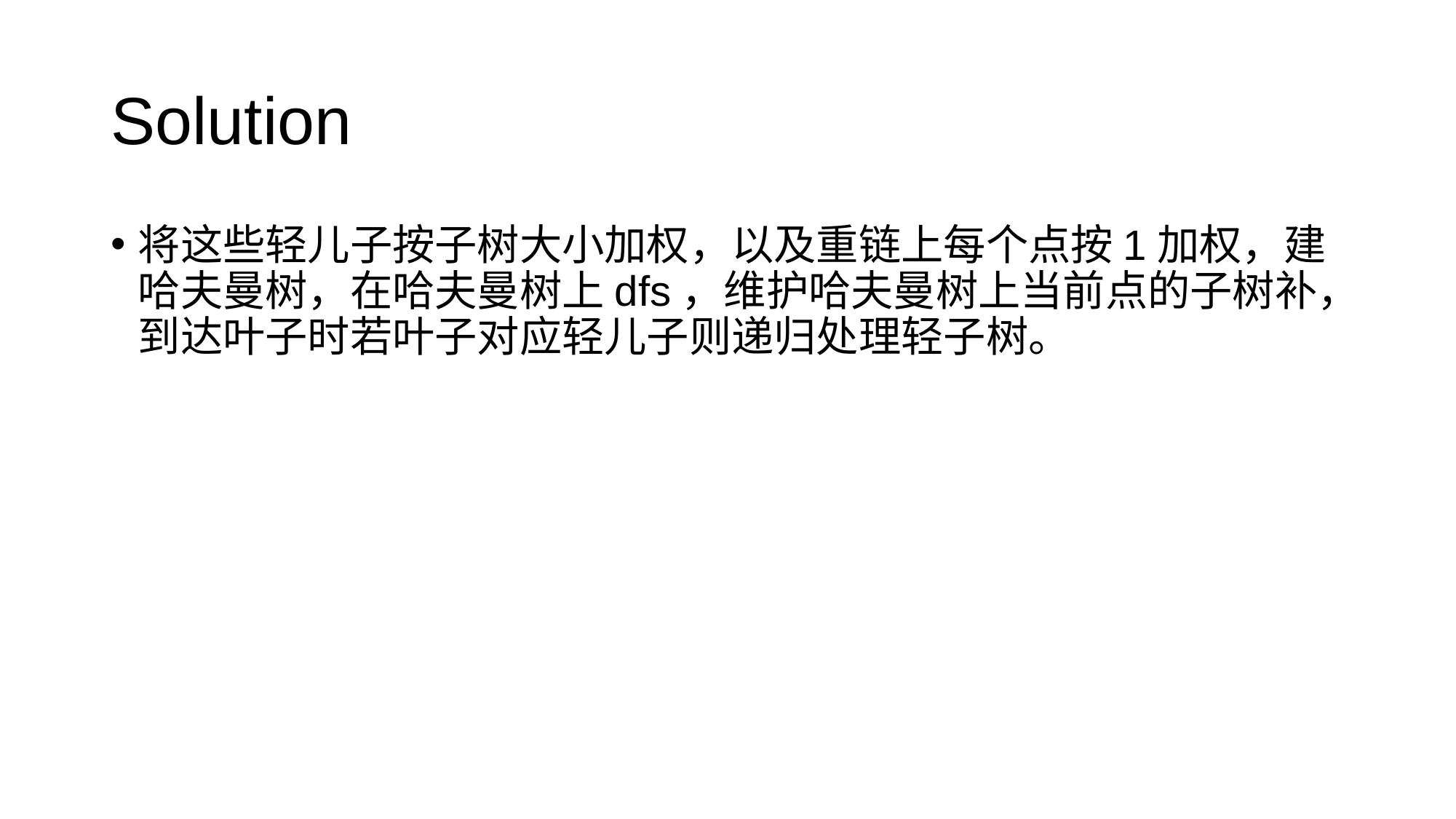

# Solution
将这些轻儿子按子树大小加权，以及重链上每个点按1加权，建哈夫曼树，在哈夫曼树上dfs，维护哈夫曼树上当前点的子树补，到达叶子时若叶子对应轻儿子则递归处理轻子树。